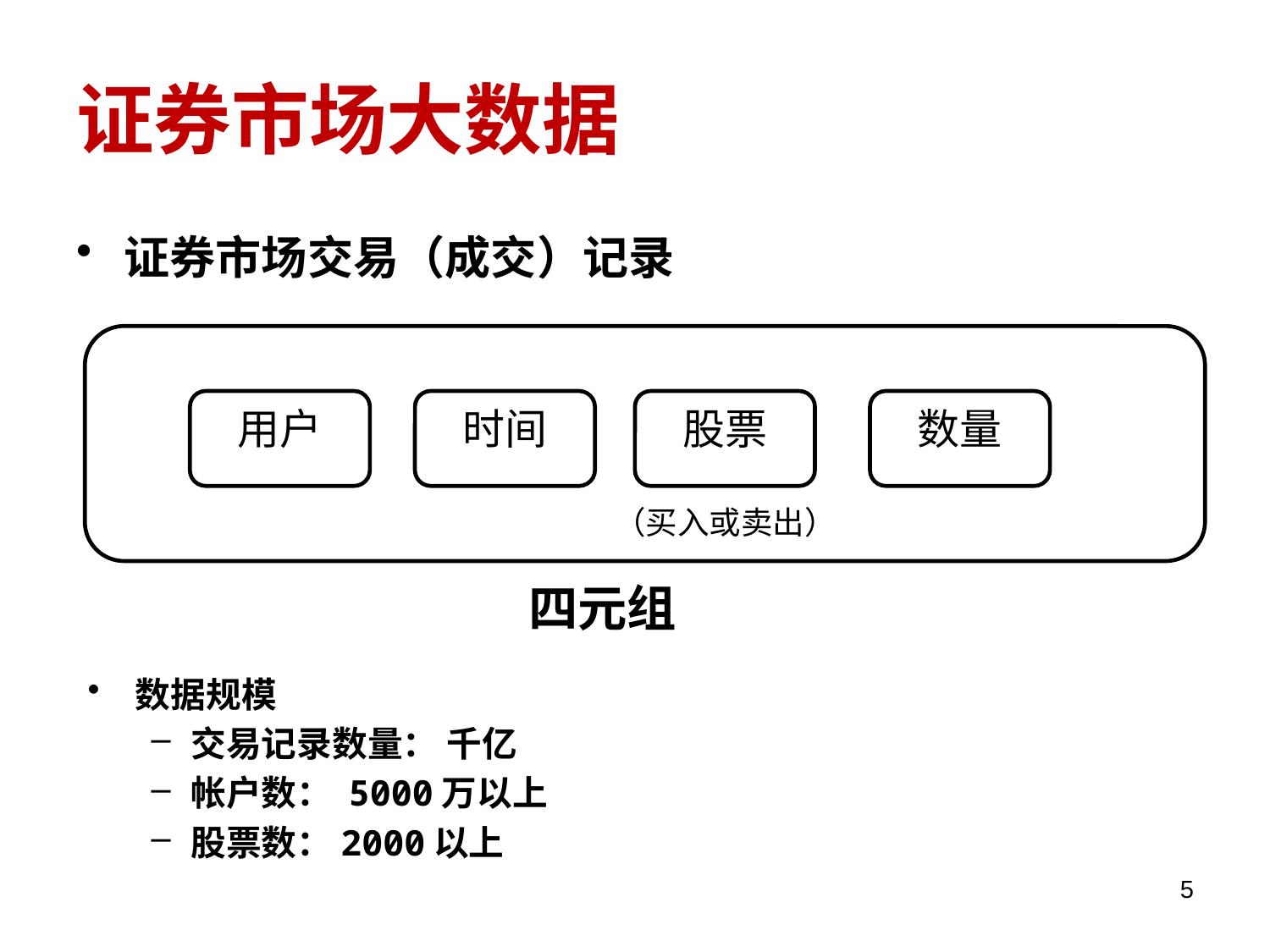

# 证券市场大数据
证券市场交易（成交）记录

用户
时间
股票
数量
（买入或卖出）
四元组
数据规模
交易记录数量： 千亿
帐户数： 5000万以上
股票数：2000以上

5